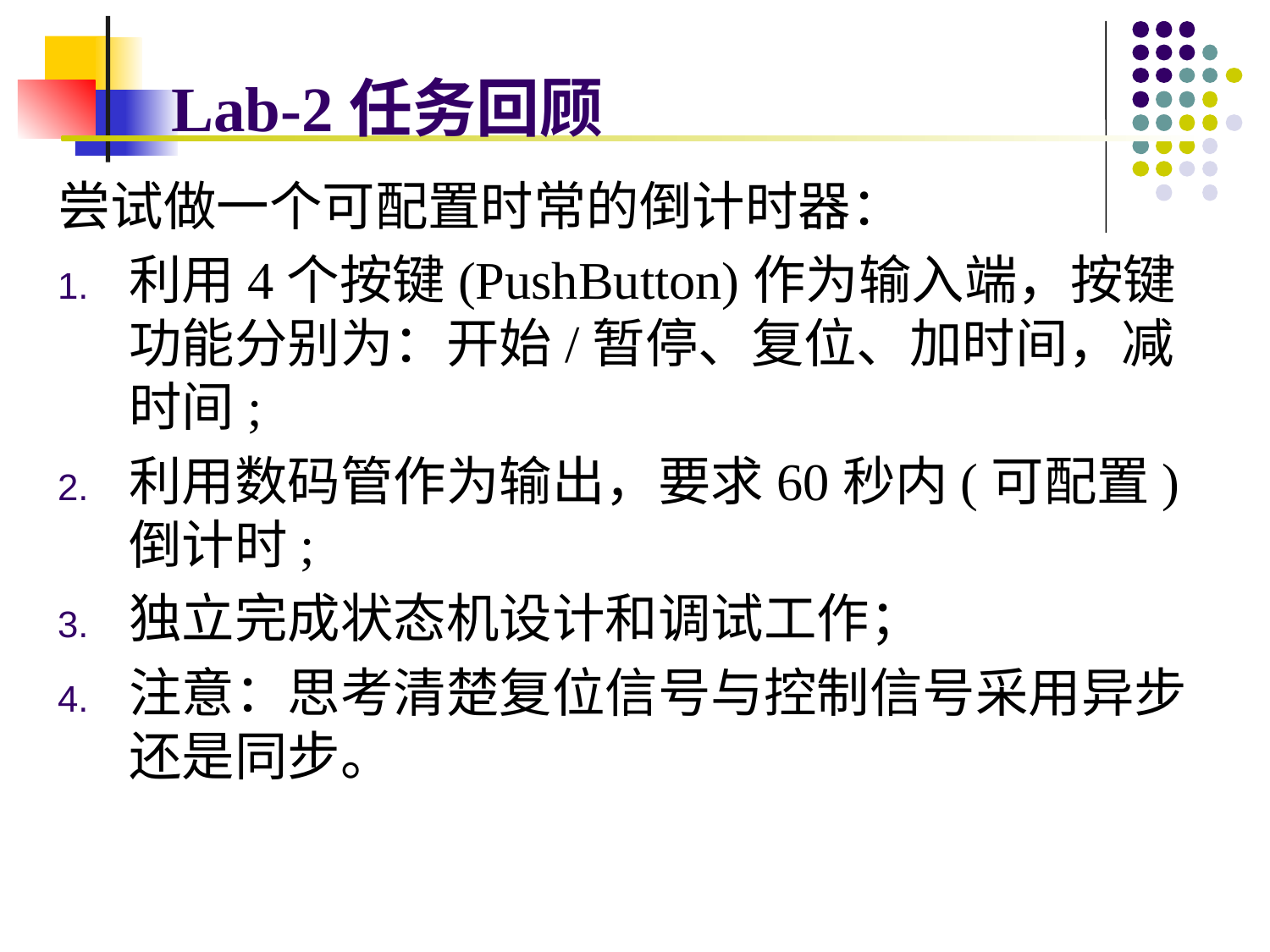

# Lab-2任务回顾
尝试做一个可配置时常的倒计时器：
利用4个按键(PushButton)作为输入端，按键功能分别为：开始/暂停、复位、加时间，减时间;
利用数码管作为输出，要求60秒内(可配置)倒计时;
独立完成状态机设计和调试工作；
注意：思考清楚复位信号与控制信号采用异步还是同步。